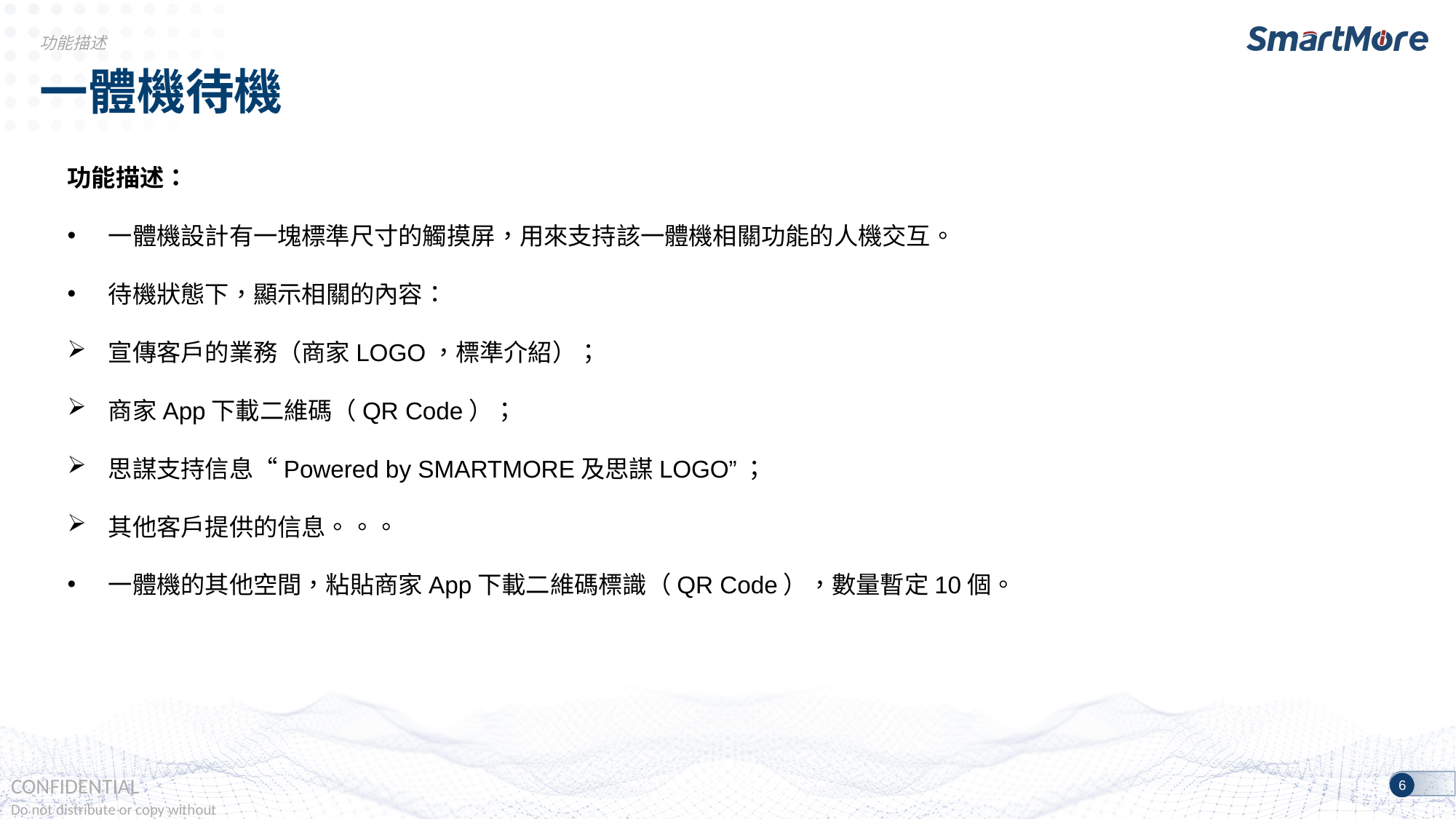

功能描述
一體機待機
功能描述：
一體機設計有一塊標準尺寸的觸摸屏，用來支持該一體機相關功能的人機交互。
待機狀態下，顯示相關的內容：
宣傳客戶的業務（商家LOGO，標準介紹）；
商家App下載二維碼（QR Code）；
思謀支持信息“Powered by SMARTMORE及思謀LOGO”；
其他客戶提供的信息。。。
一體機的其他空間，粘貼商家App下載二維碼標識（QR Code），數量暫定10個。